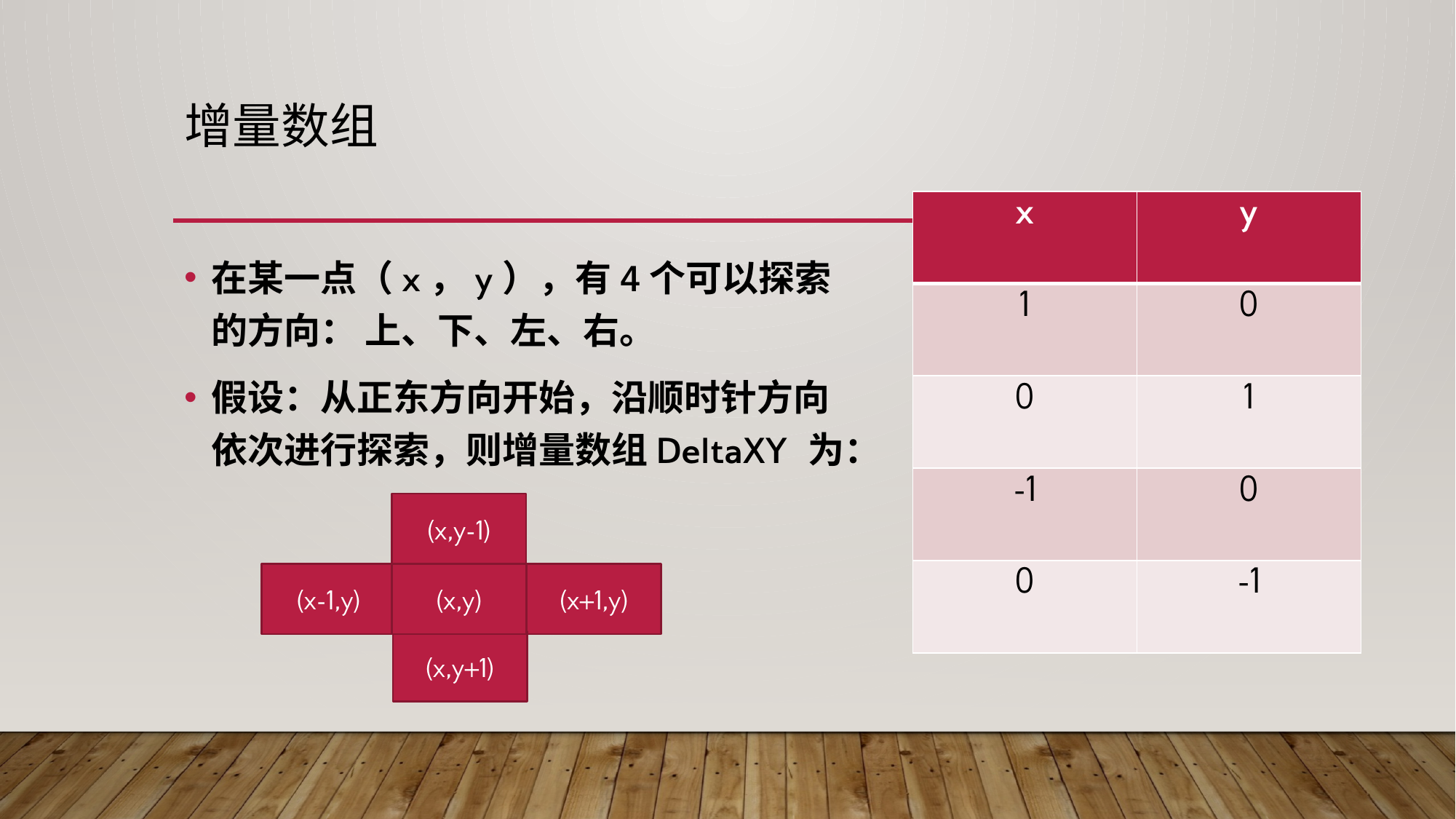

# 增量数组
| x | y |
| --- | --- |
| 1 | 0 |
| 0 | 1 |
| -1 | 0 |
| 0 | -1 |
在某一点（x，y），有4个可以探索的方向： 上、下、左、右。
假设：从正东方向开始，沿顺时针方向依次进行探索，则增量数组DeltaXY 为：

(x,y-1)
(x-1,y)
(x,y)
(x+1,y)
(x,y+1)